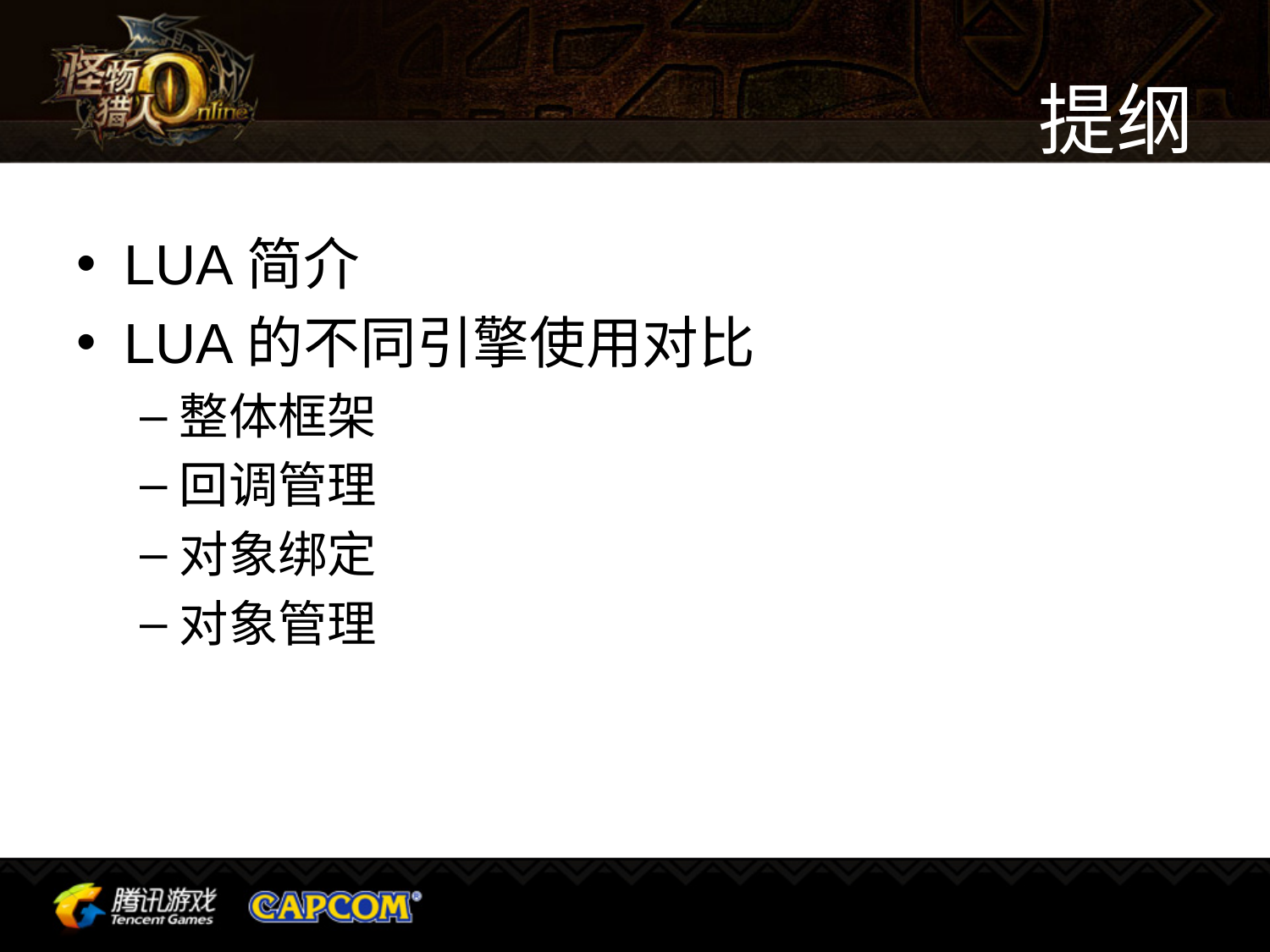

# 提纲
LUA简介
LUA的不同引擎使用对比
整体框架
回调管理
对象绑定
对象管理